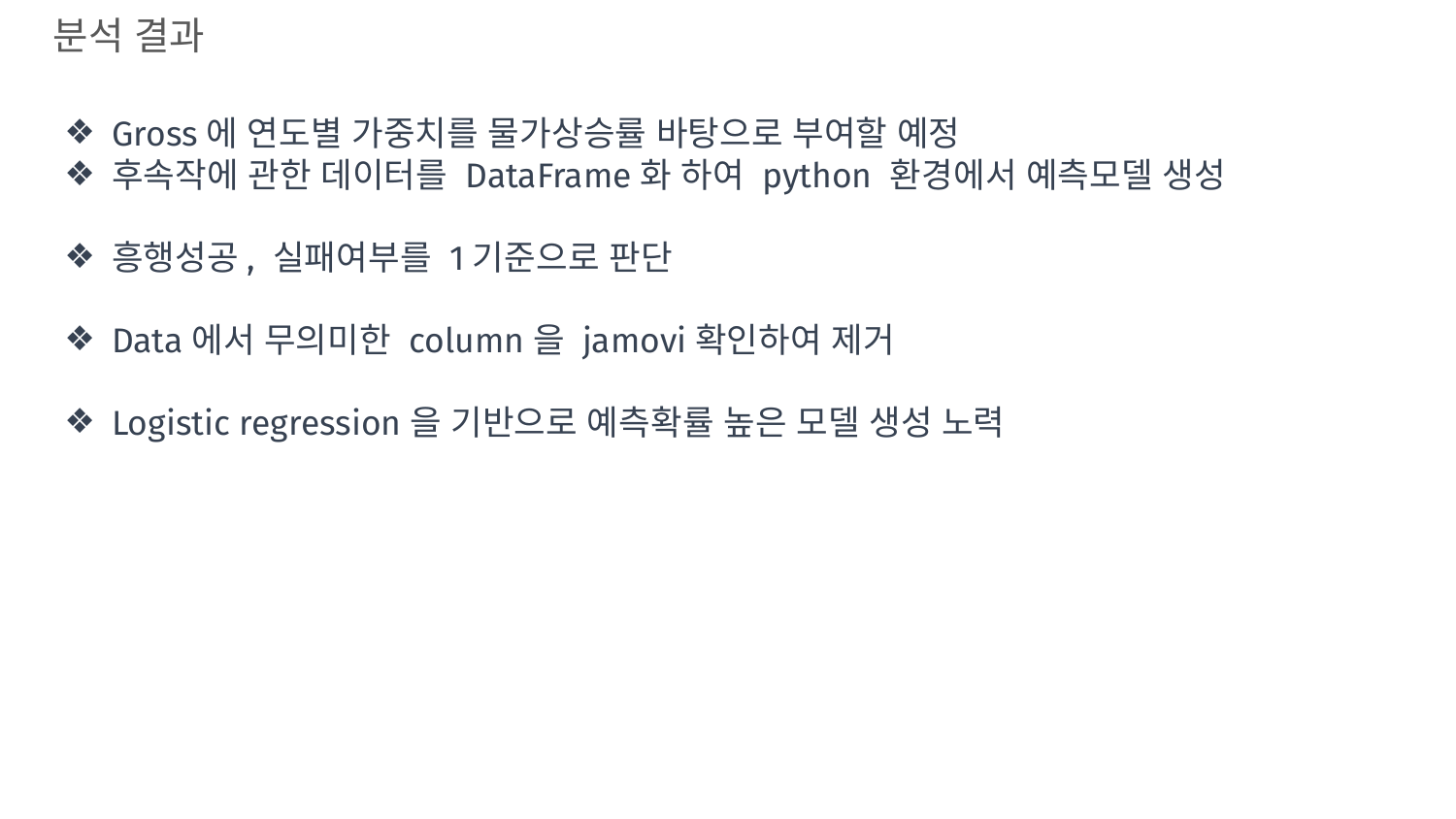

분석 결과

Gross에 연도별 가중치를 물가상승률 바탕으로 부여할 예정
후속작에 관한 데이터를 DataFrame화 하여 python 환경에서 예측모델 생성

흥행성공, 실패여부를 1기준으로 판단

Data에서 무의미한 column을 jamovi확인하여 제거

Logistic regression을 기반으로 예측확률 높은 모델 생성 노력